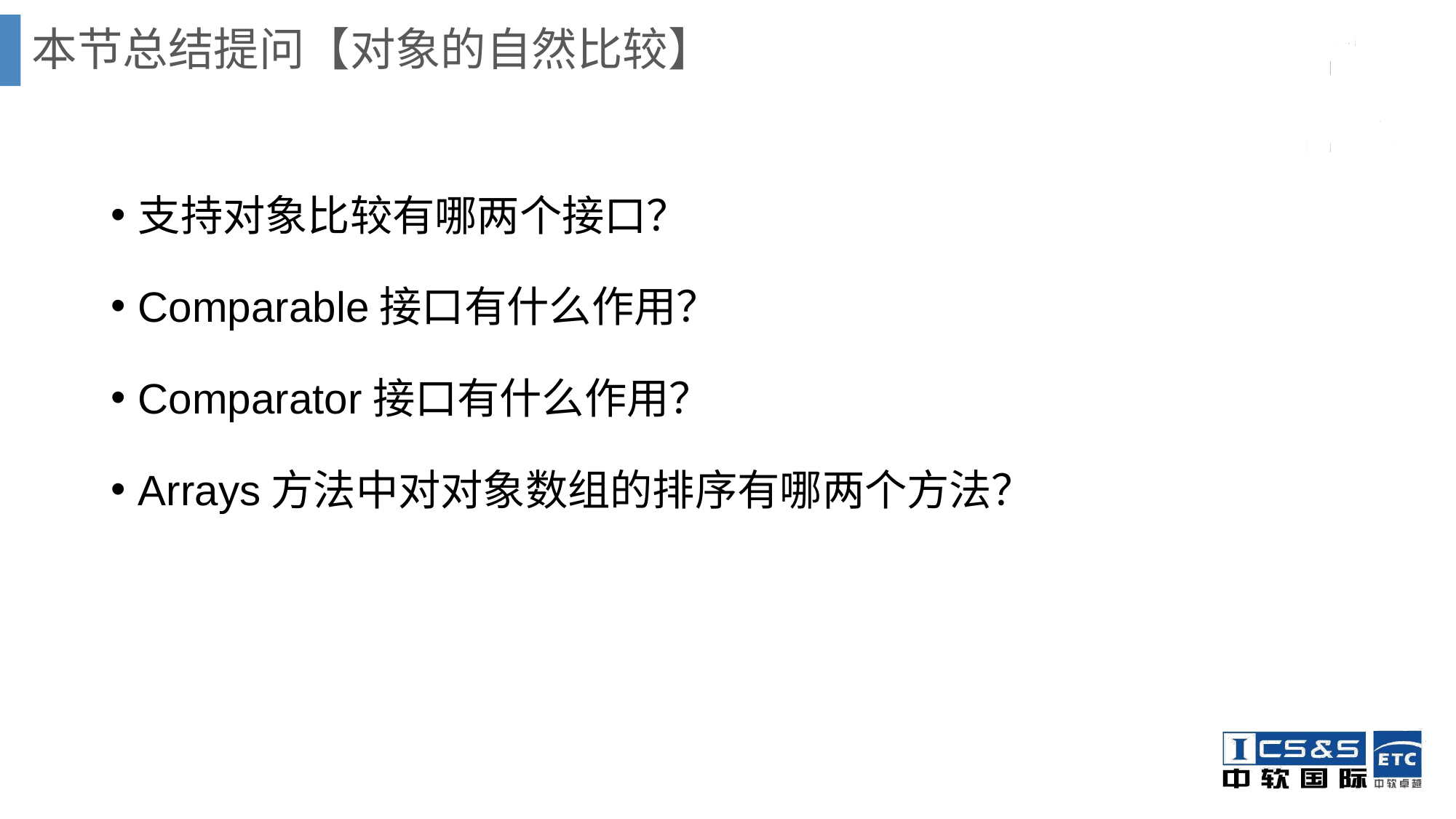

# 本节总结提问【对象的自然比较】
支持对象比较有哪两个接口？
Comparable接口有什么作用？
Comparator接口有什么作用？
Arrays方法中对对象数组的排序有哪两个方法？